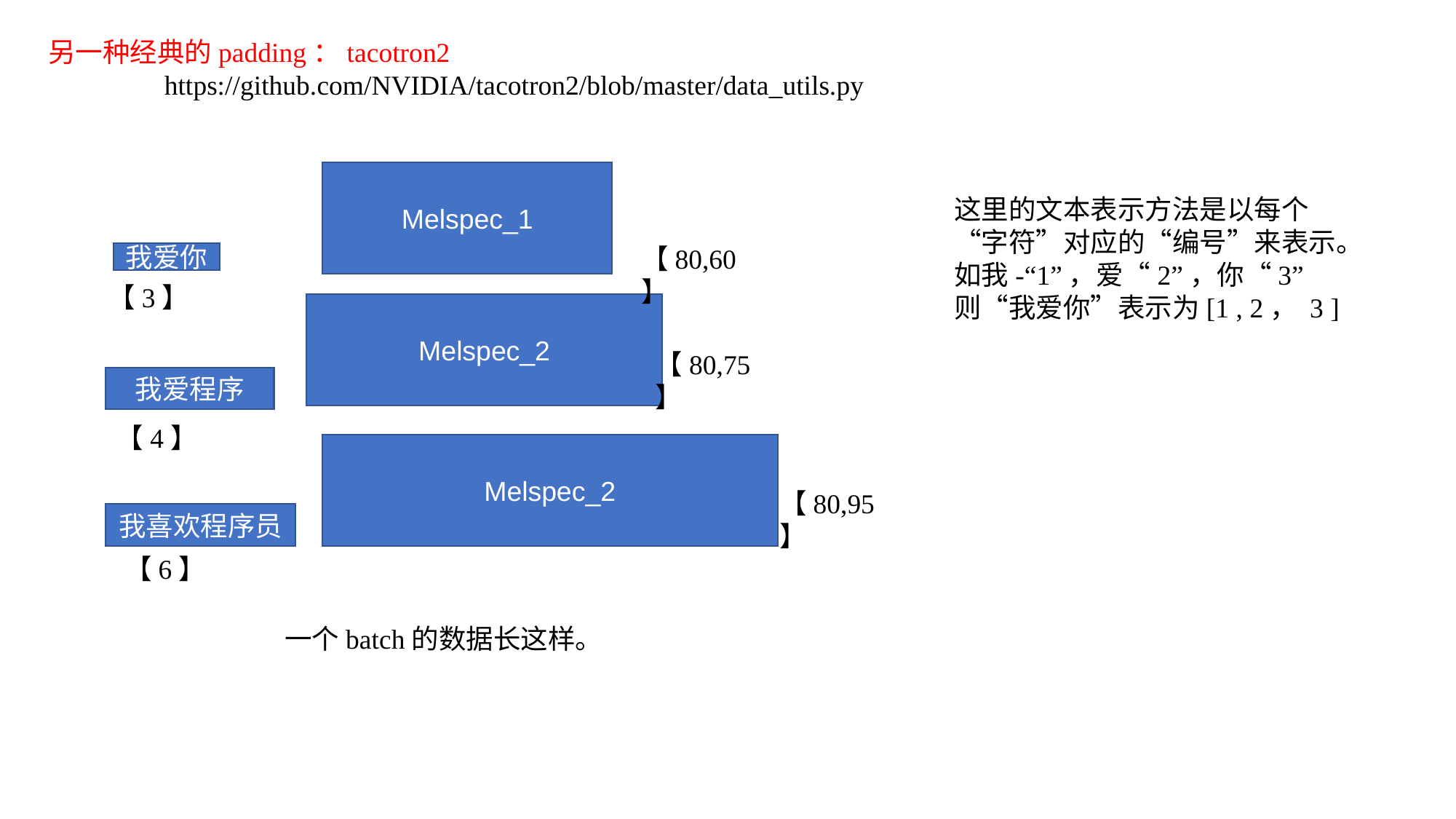

另一种经典的padding：tacotron2
	 https://github.com/NVIDIA/tacotron2/blob/master/data_utils.py
Melspec_1
这里的文本表示方法是以每个“字符”对应的“编号”来表示。
如我-“1”，爱“2”，你“3”
则“我爱你”表示为[1 , 2， 3 ]

【80,60】
我爱你
【3】
Melspec_2
【80,75】
我爱程序
【4】
Melspec_2
【80,95】
我喜欢程序员
【6】
一个batch的数据长这样。